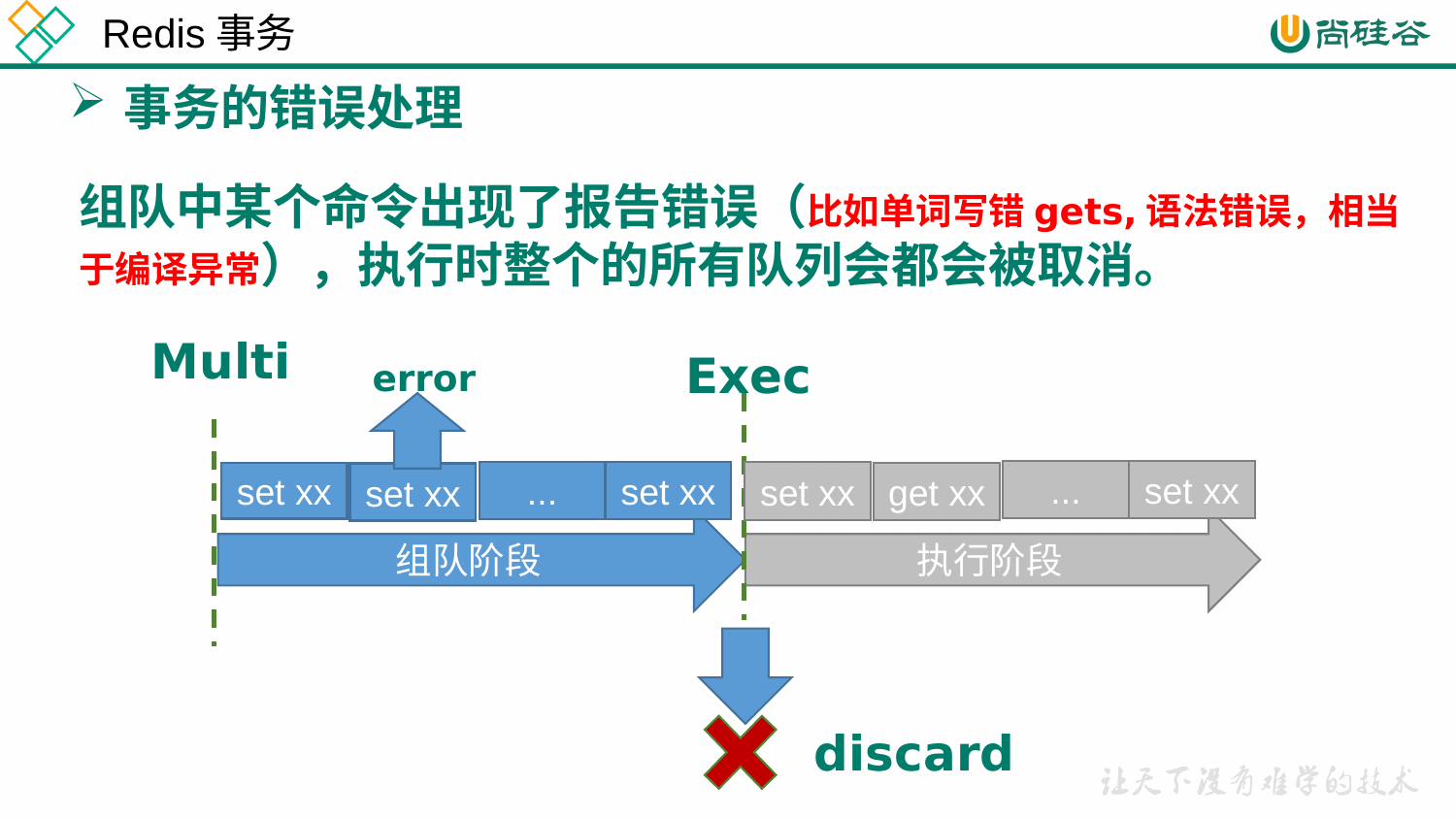

Redis事务
事务的错误处理
组队中某个命令出现了报告错误（比如单词写错gets,语法错误，相当于编译异常），执行时整个的所有队列会都会被取消。
Multi
Exec
error

...
set xx
set xx
get xx
...
set xx
set xx
set xx
组队阶段
执行阶段

discard